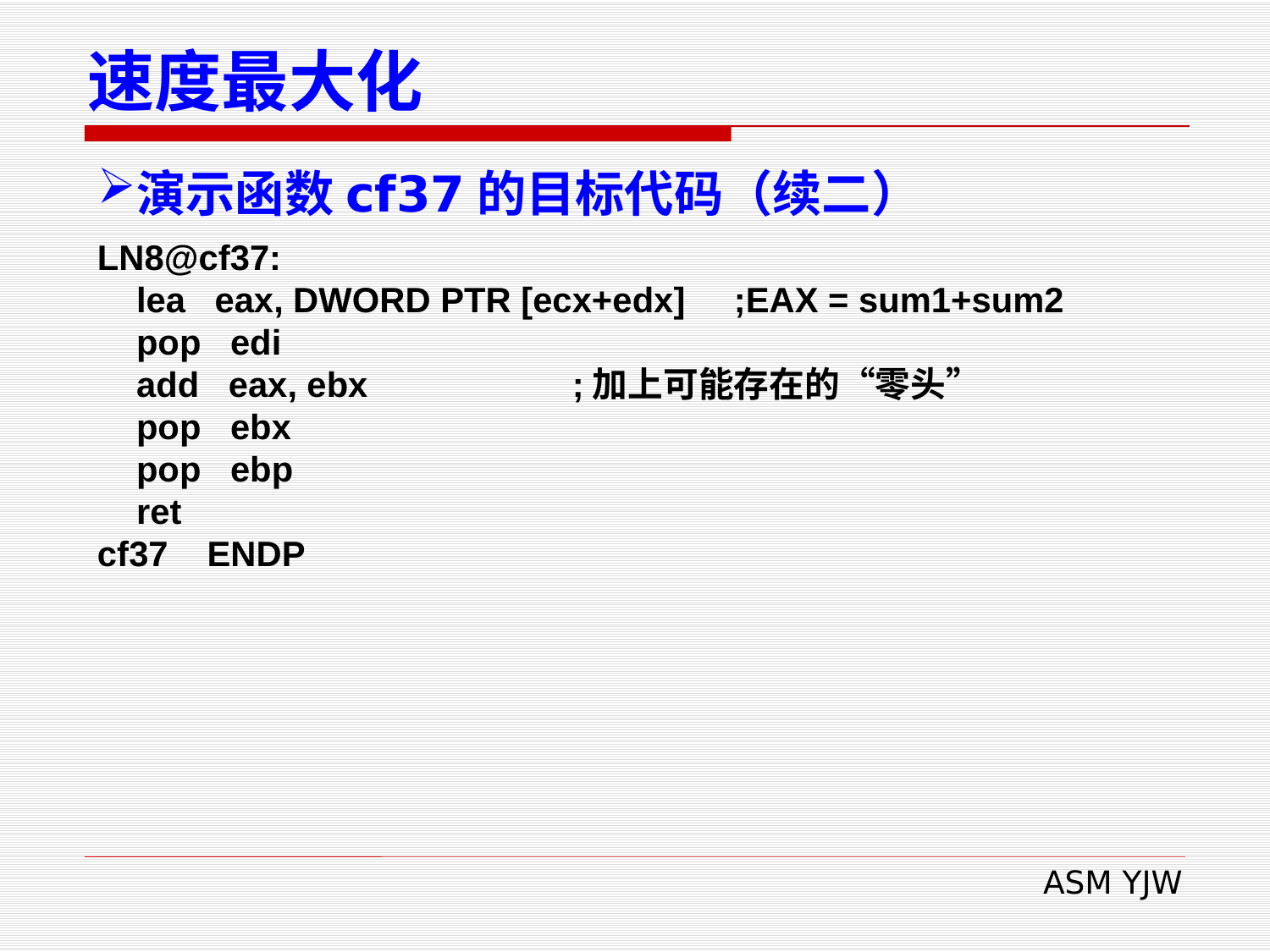

# 速度最大化
演示函数cf37的目标代码（续二）
LN8@cf37:
    lea   eax, DWORD PTR [ecx+edx]     ;EAX = sum1+sum2
    pop   edi
    add   eax, ebx                     ;加上可能存在的“零头”
    pop   ebx
    pop   ebp
    ret
cf37    ENDP